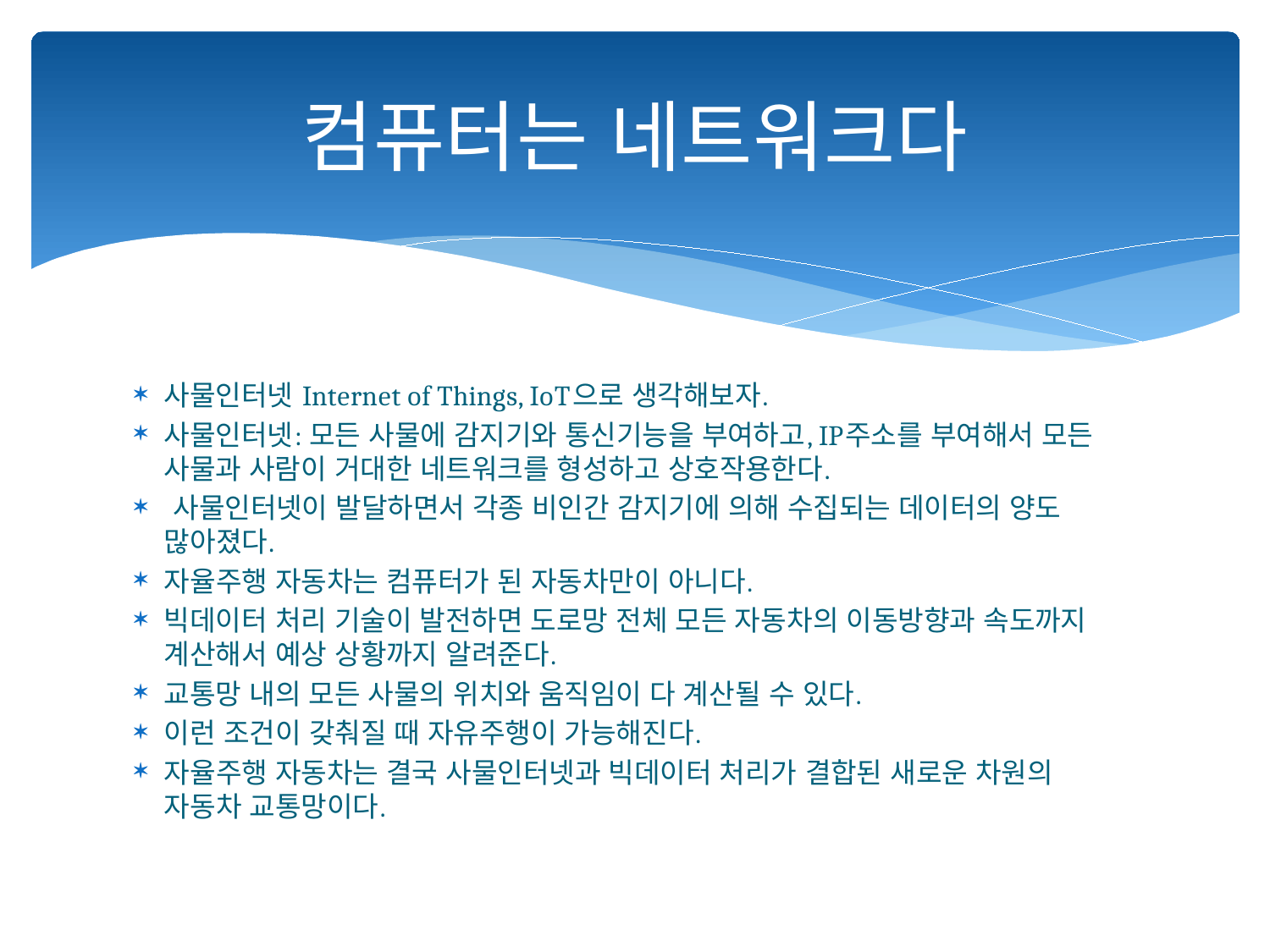

# 컴퓨터는 네트워크다
사물인터넷 Internet of Things, IoT으로 생각해보자.
사물인터넷: 모든 사물에 감지기와 통신기능을 부여하고, IP주소를 부여해서 모든 사물과 사람이 거대한 네트워크를 형성하고 상호작용한다.
 사물인터넷이 발달하면서 각종 비인간 감지기에 의해 수집되는 데이터의 양도 많아졌다.
자율주행 자동차는 컴퓨터가 된 자동차만이 아니다.
빅데이터 처리 기술이 발전하면 도로망 전체 모든 자동차의 이동방향과 속도까지 계산해서 예상 상황까지 알려준다.
교통망 내의 모든 사물의 위치와 움직임이 다 계산될 수 있다.
이런 조건이 갖춰질 때 자유주행이 가능해진다.
자율주행 자동차는 결국 사물인터넷과 빅데이터 처리가 결합된 새로운 차원의 자동차 교통망이다.